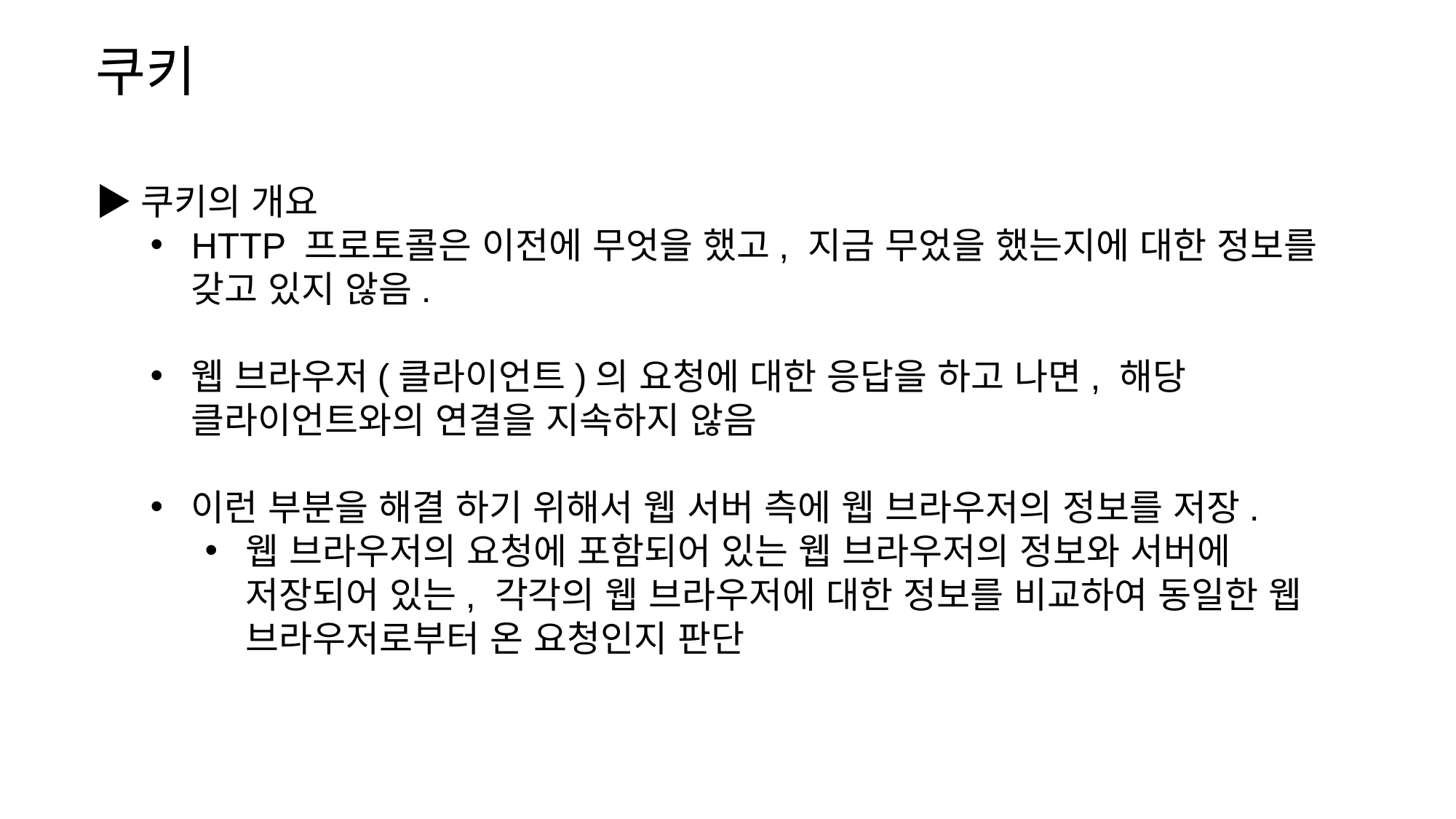

쿠키
▶쿠키의 개요
HTTP 프로토콜은 이전에 무엇을 했고, 지금 무었을 했는지에 대한 정보를 갖고 있지 않음.

웹 브라우저(클라이언트)의 요청에 대한 응답을 하고 나면, 해당 클라이언트와의 연결을 지속하지 않음

이런 부분을 해결 하기 위해서 웹 서버 측에 웹 브라우저의 정보를 저장.
웹 브라우저의 요청에 포함되어 있는 웹 브라우저의 정보와 서버에 저장되어 있는, 각각의 웹 브라우저에 대한 정보를 비교하여 동일한 웹 브라우저로부터 온 요청인지 판단